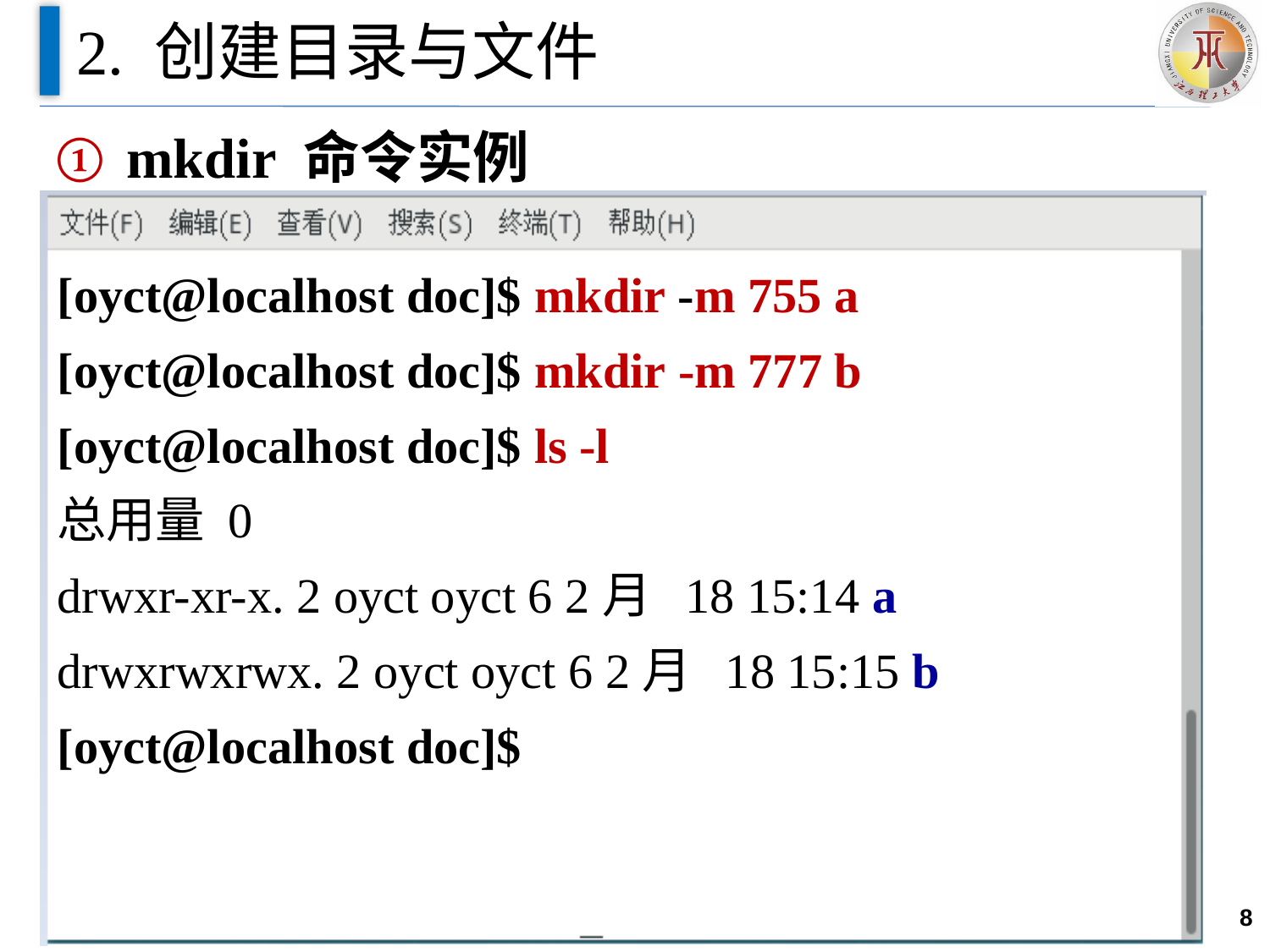

# 2. 创建目录与文件
mkdir 命令实例
[oyct@localhost doc]$ mkdir -m 755 a
[oyct@localhost doc]$ mkdir -m 777 b
[oyct@localhost doc]$ ls -l
总用量 0
drwxr-xr-x. 2 oyct oyct 6 2月  18 15:14 a
drwxrwxrwx. 2 oyct oyct 6 2月  18 15:15 b
[oyct@localhost doc]$
8